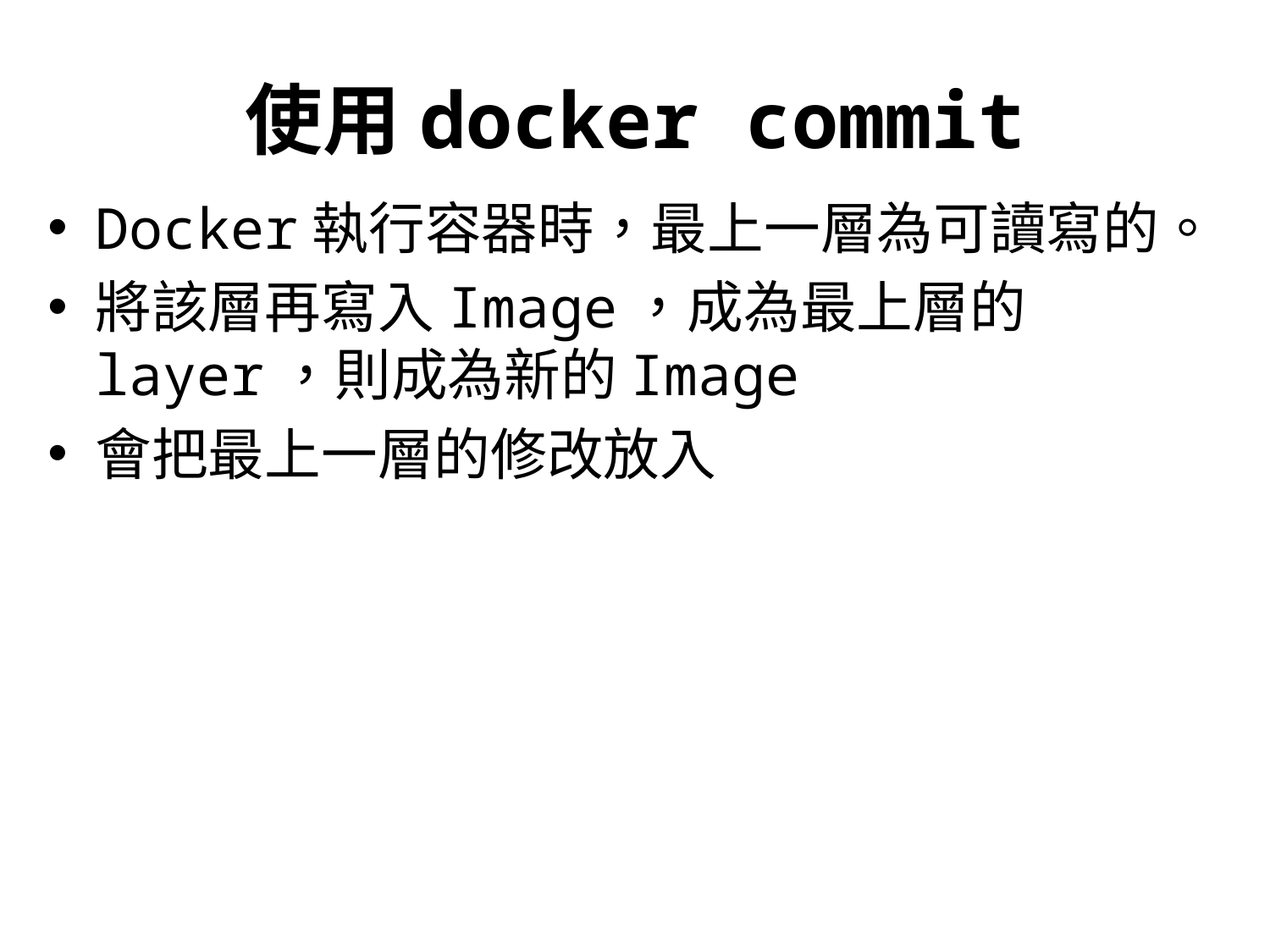

# 使用docker commit
Docker執行容器時，最上一層為可讀寫的。
將該層再寫入Image，成為最上層的layer，則成為新的Image
會把最上一層的修改放入